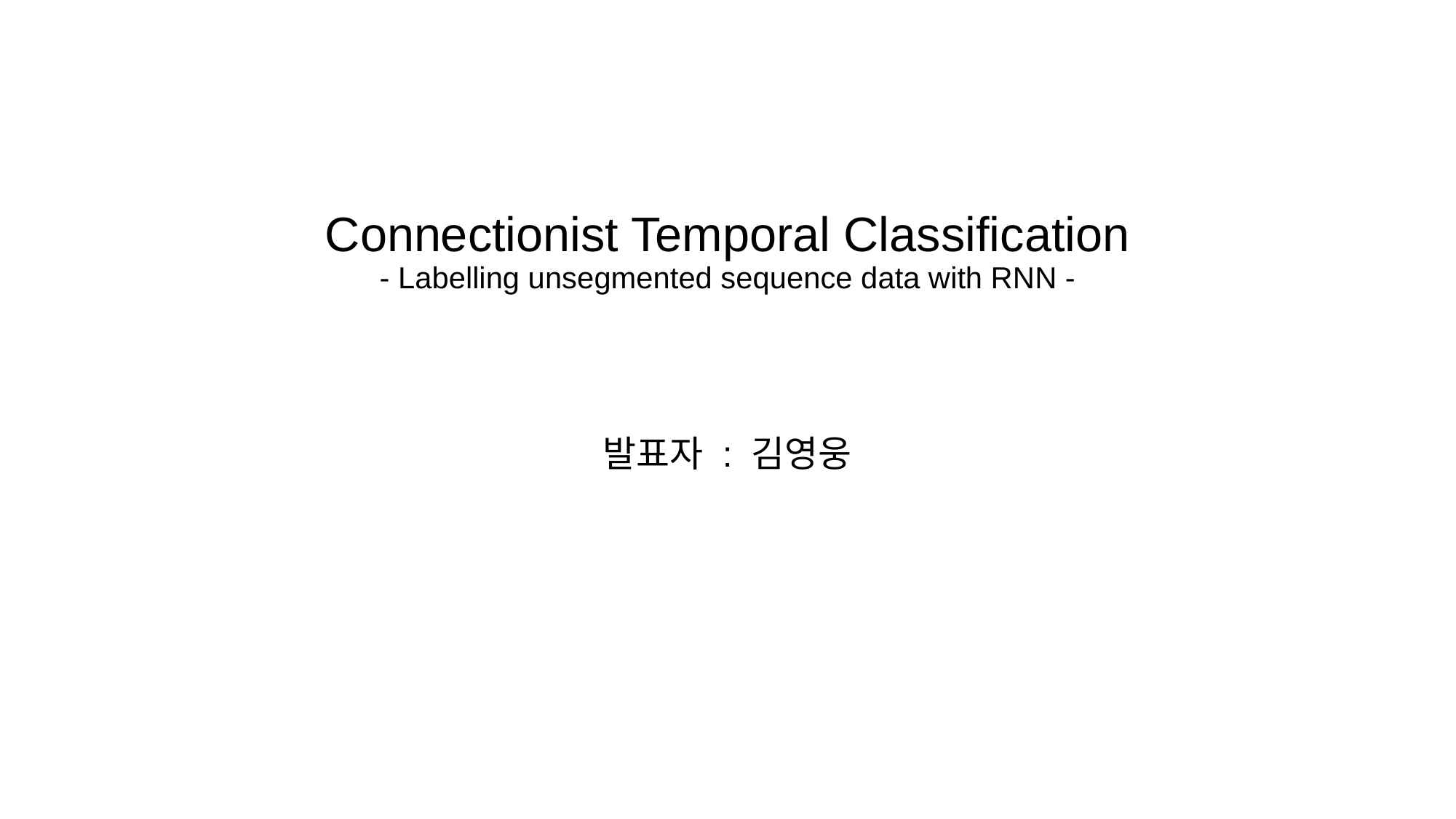

# Connectionist Temporal Classification - Labelling unsegmented sequence data with RNN -
발표자 : 김영웅